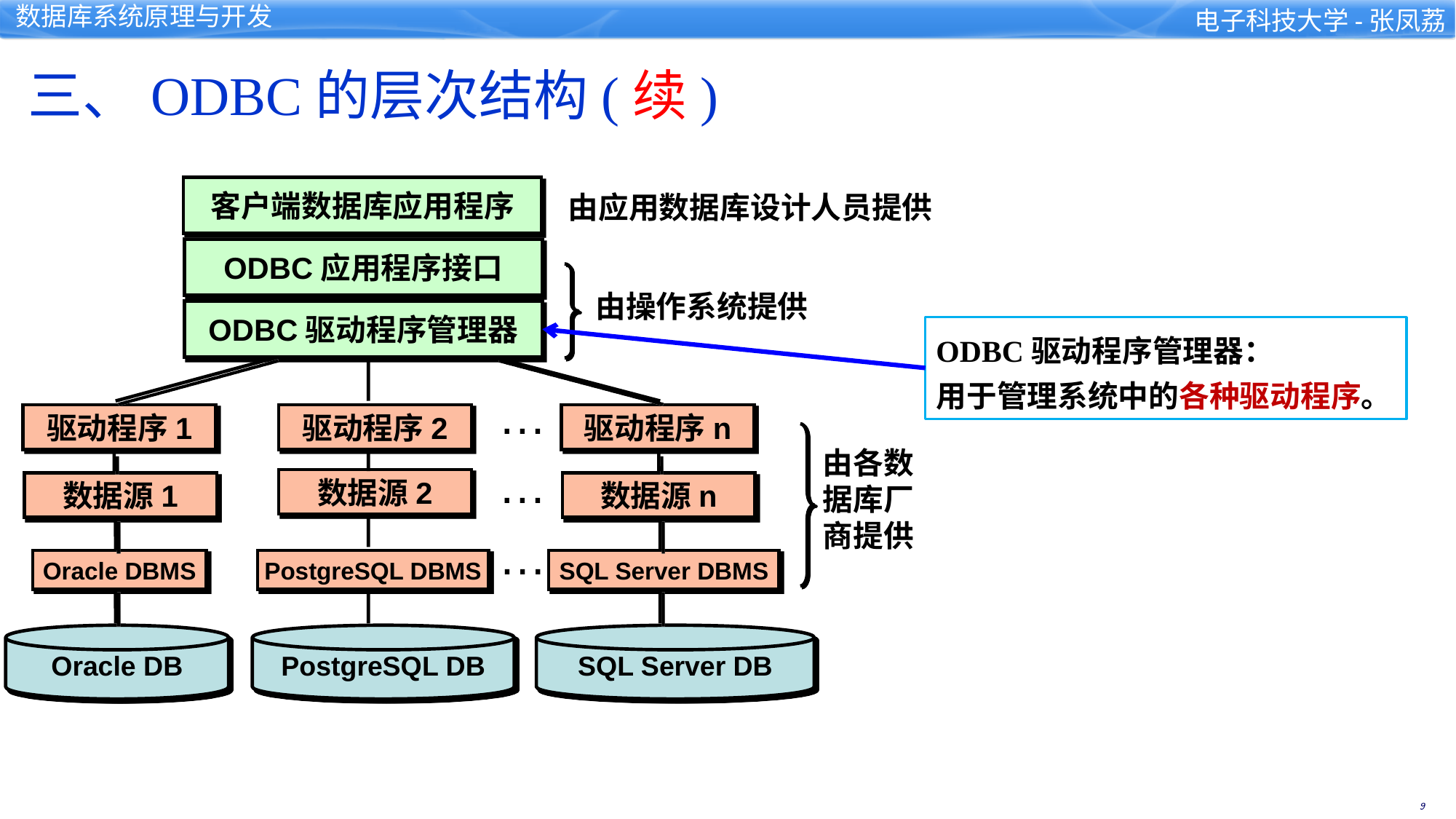

三、ODBC的层次结构(续)
客户端数据库应用程序
由应用数据库设计人员提供
ODBC应用程序接口

由操作系统提供
ODBC驱动程序管理器

…
驱动程序1
驱动程序2
驱动程序n

由各数据库厂商提供
…

数据源2
数据源1
数据源n

…
Oracle DBMS
PostgreSQL DBMS
SQL Server DBMS

Oracle DB

PostgreSQL DB

SQL Server DB

ODBC驱动程序管理器：
用于管理系统中的各种驱动程序。